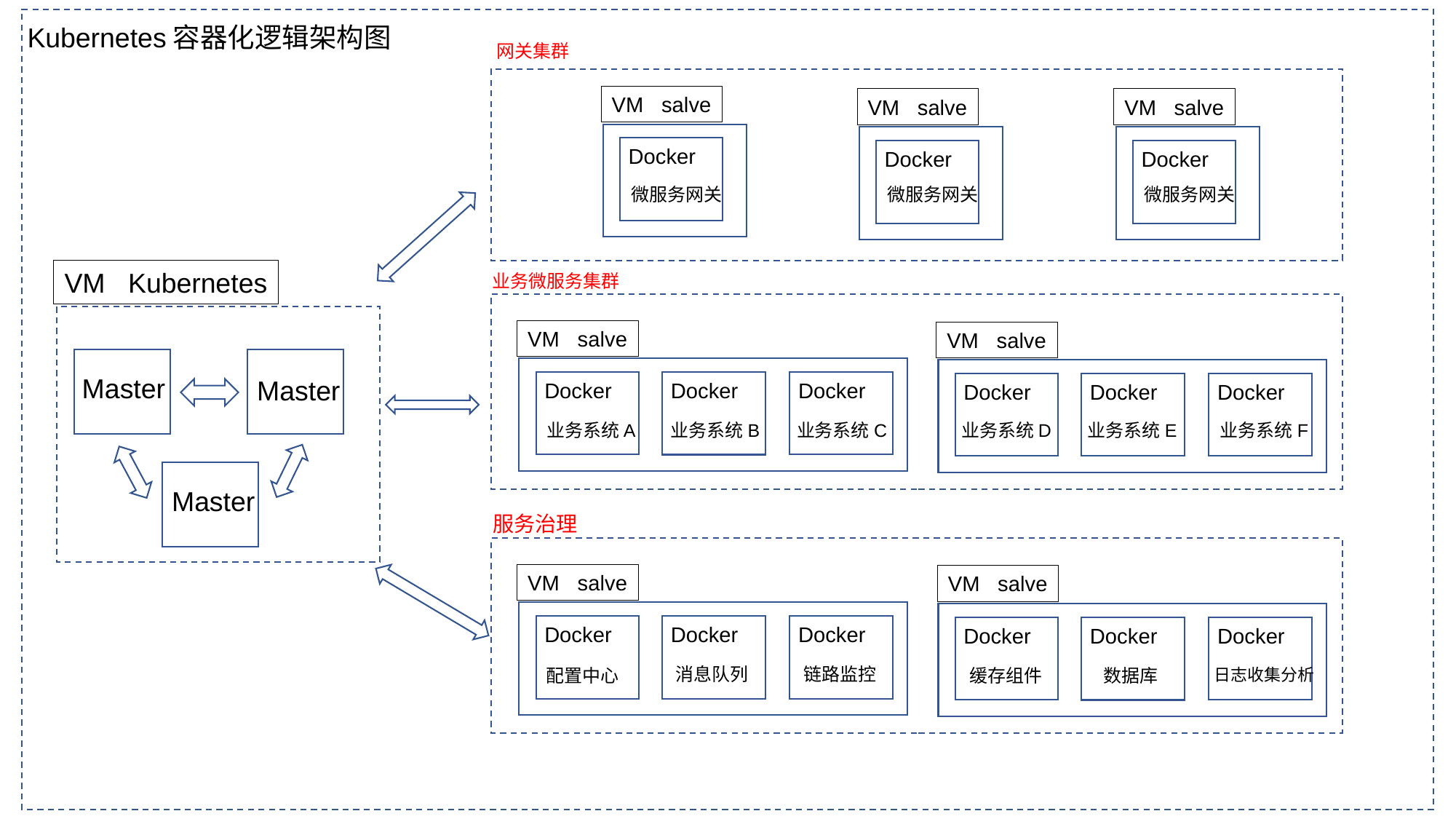

Kubernetes容器化逻辑架构图
网关集群

VM   salve

Docker

微服务网关
VM   salve

Docker

微服务网关
VM   salve

Docker

微服务网关

VM   Kubernetes

业务微服务集群

VM   salve

Docker

业务系统A
Docker

业务系统C
Docker

业务系统B
VM   salve

Docker

业务系统D
Docker

业务系统F
Docker

业务系统E

Master
Master

Master
服务治理

VM   salve

Docker

配置中心
Docker

链路监控
Docker

消息队列
VM   salve

Docker

缓存组件
Docker

日志收集分析
Docker

数据库